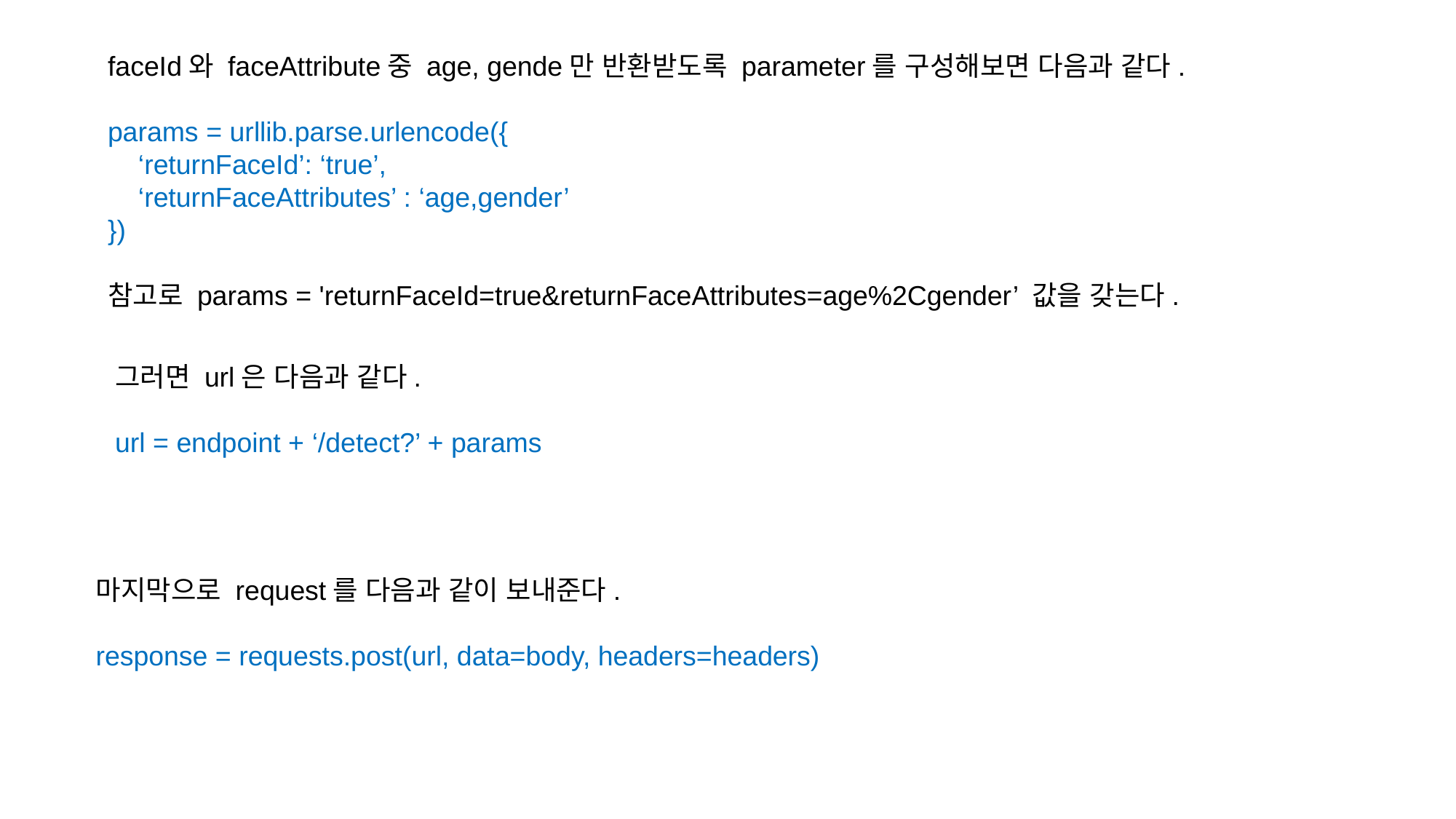

faceId와 faceAttribute중 age, gende만 반환받도록 parameter를 구성해보면 다음과 같다.

params = urllib.parse.urlencode({
    ‘returnFaceId’: ‘true’,
    ‘returnFaceAttributes’ : ‘age,gender’
})

참고로 params = 'returnFaceId=true&returnFaceAttributes=age%2Cgender’ 값을 갖는다.
그러면 url은 다음과 같다.

url = endpoint + ‘/detect?’ + params
마지막으로 request를 다음과 같이 보내준다.

response = requests.post(url, data=body, headers=headers)